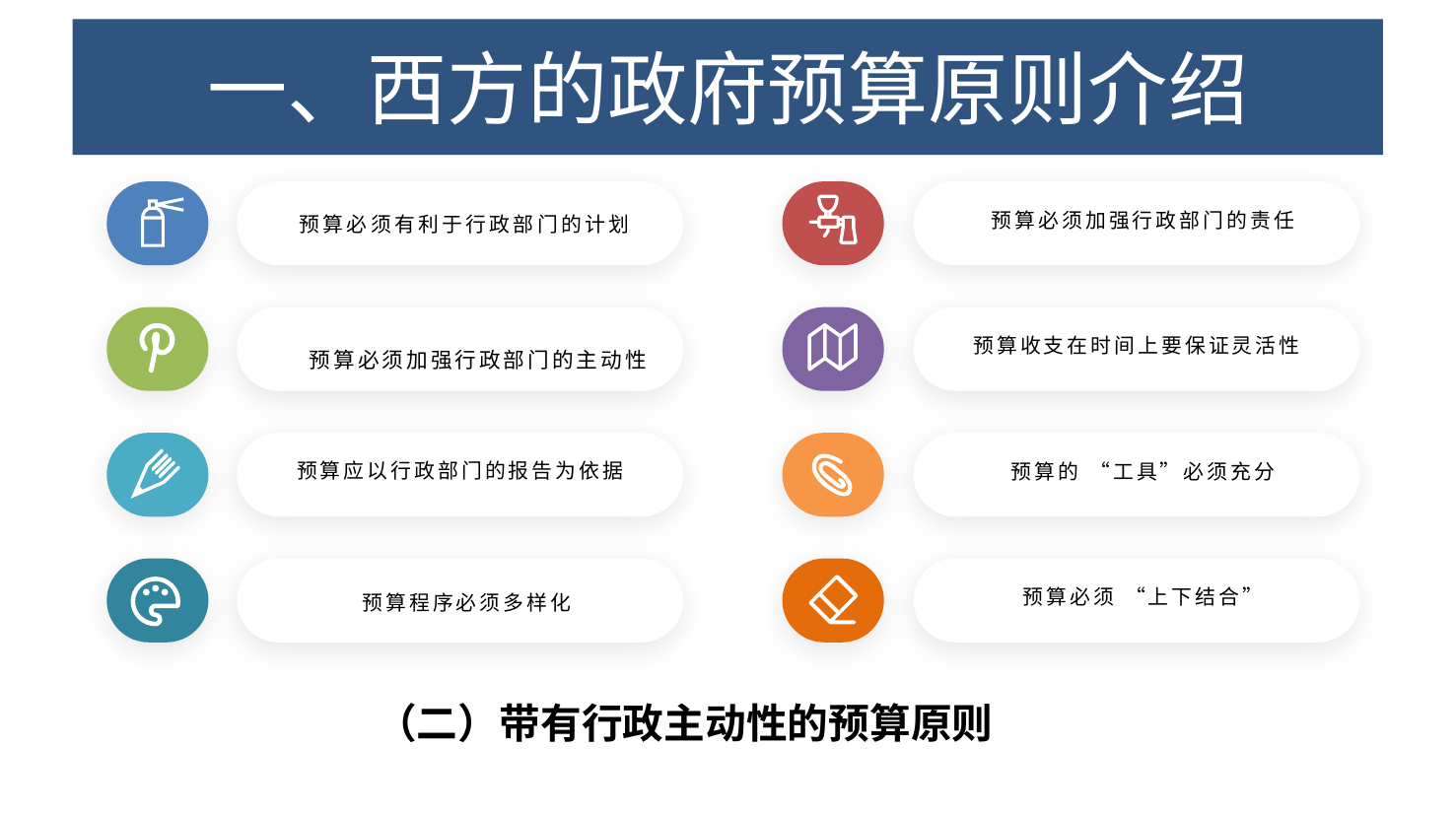

一、西方政府预算原则的介绍
一、西方的政府预算原则介绍

 预算必须有利于行政部门的计划
 预算必须加强行政部门的责任

预算收支在时间上要保证灵活性
 预算必须加强行政部门的主动性

预算应以行政部门的报告为依据
 预算的 “工具”必须充分

 预算程序必须多样化
 预算必须 “上下结合”
（二）带有行政主动性的预算原则